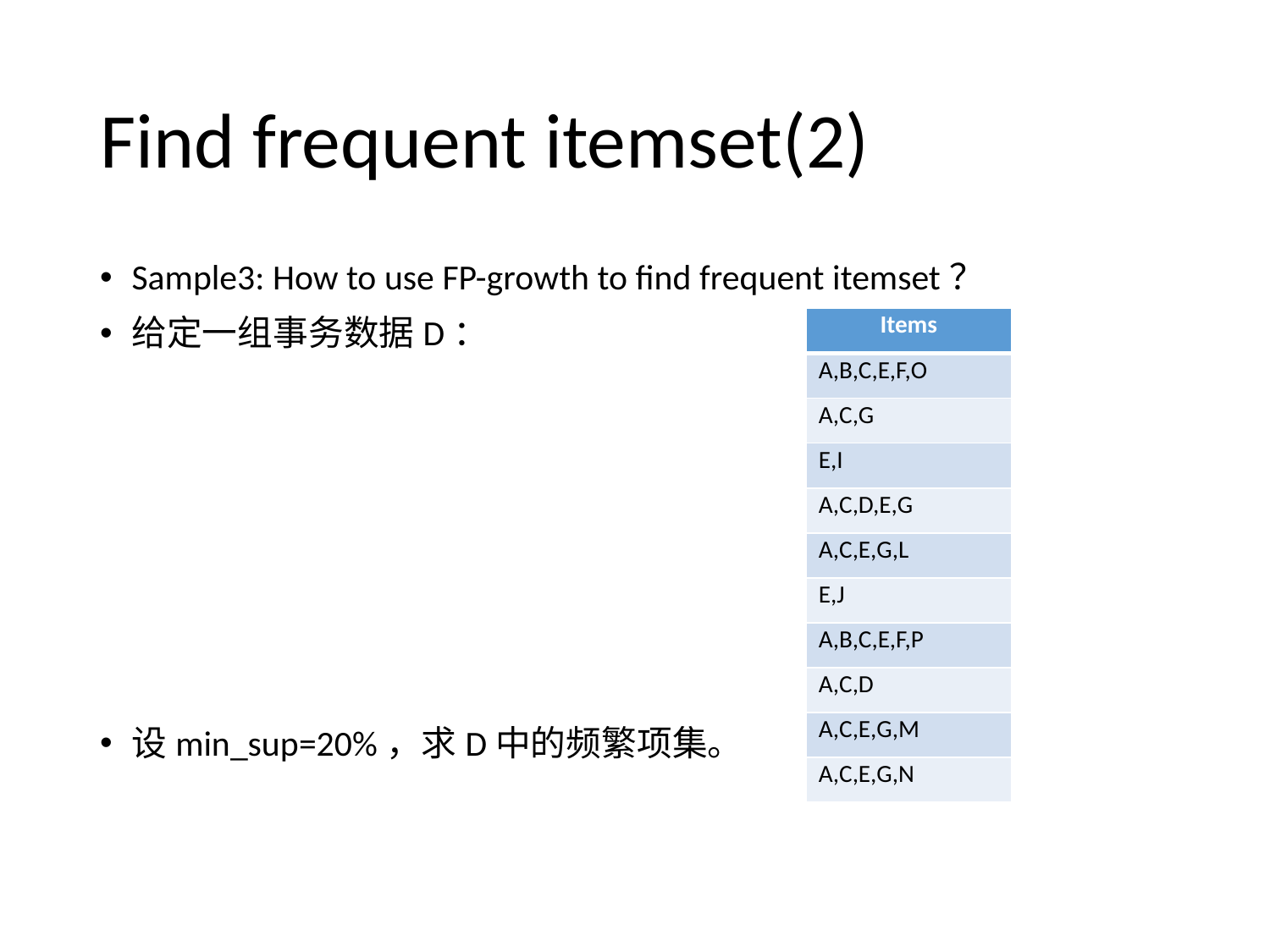

# Find frequent itemset(2)
Sample3: How to use FP-growth to find frequent itemset？
给定一组事务数据D：

设min_sup=20%，求D中的频繁项集。

| Items |
| --- |
| A,B,C,E,F,O |
| A,C,G |
| E,I |
| A,C,D,E,G |
| A,C,E,G,L |
| E,J |
| A,B,C,E,F,P |
| A,C,D |
| A,C,E,G,M |
| A,C,E,G,N |